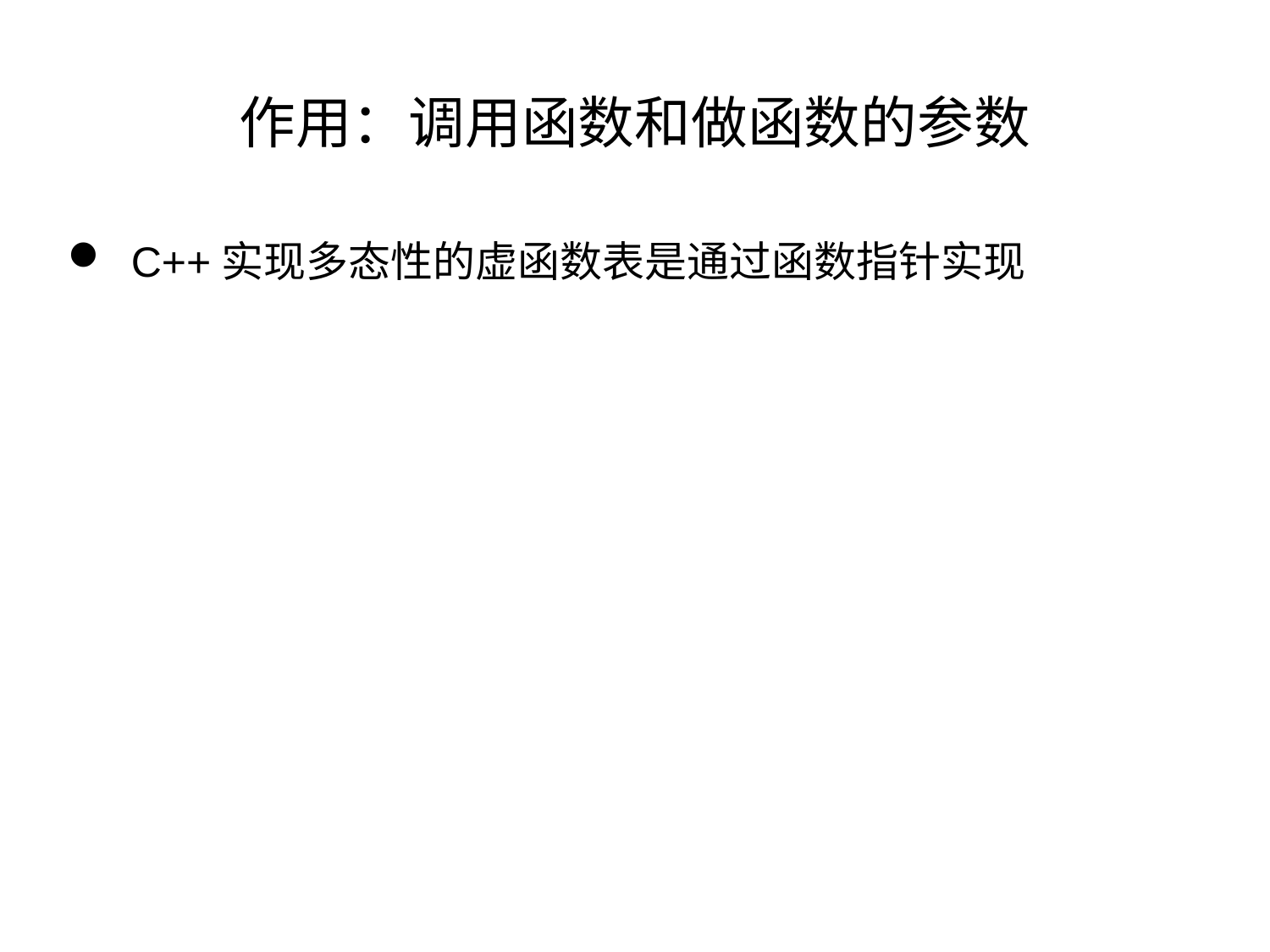

作用：调用函数和做函数的参数
C++实现多态性的虚函数表是通过函数指针实现